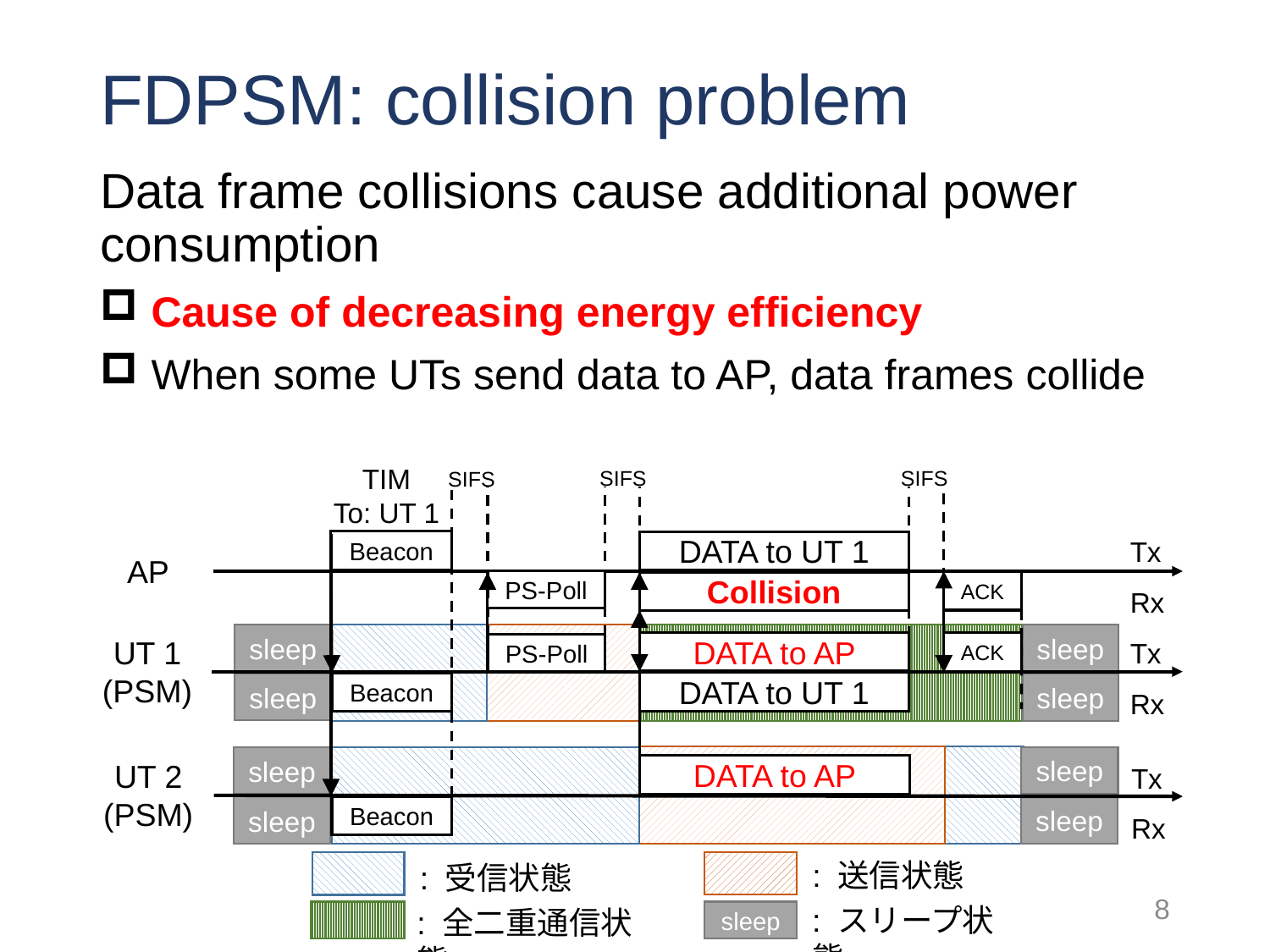

# FDPSM: collision problem
Data frame collisions cause additional power consumption
 Cause of decreasing energy efficiency
 When some UTs send data to AP, data frames collide
TIM
To: UT 1
SIFS
SIFS
SIFS
Tx
Rx
Beacon
DATA to UT 1
AP
PS-Poll
ACK
Collision
Tx
Rx

sleep

sleep
UT 1
(PSM)
ACK
DATA to AP
PS-Poll
DATA to UT 1
Beacon
sleep
sleep
Tx
Rx

sleep

sleep
UT 2 (PSM)
DATA to AP
sleep
sleep
Beacon
: 送信状態

: 受信状態
: スリープ状態
: 全二重通信状態

sleep
8